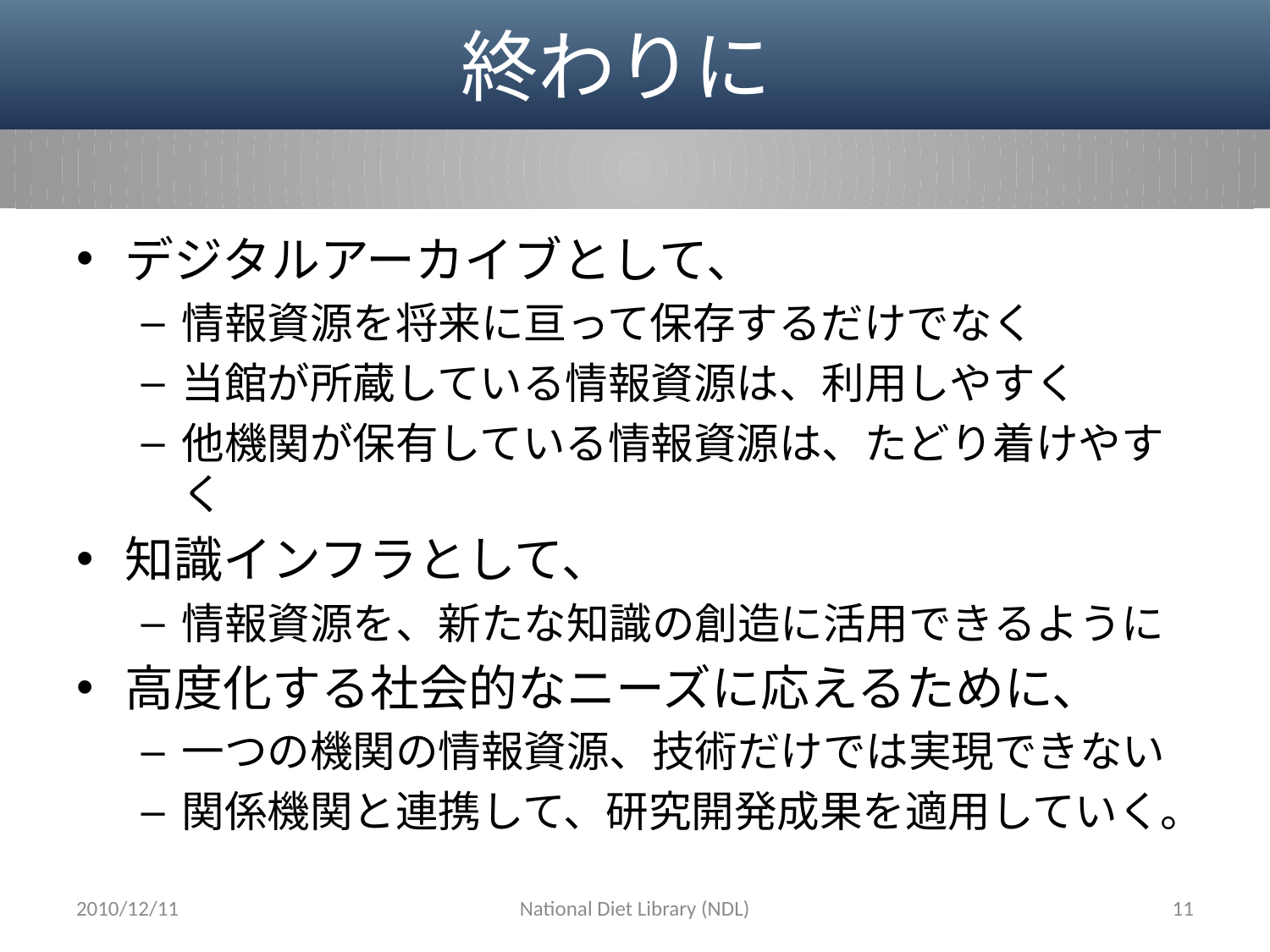

# 終わりに
デジタルアーカイブとして、
情報資源を将来に亘って保存するだけでなく
当館が所蔵している情報資源は、利用しやすく
他機関が保有している情報資源は、たどり着けやすく
知識インフラとして、
情報資源を、新たな知識の創造に活用できるように
高度化する社会的なニーズに応えるために、
一つの機関の情報資源、技術だけでは実現できない
関係機関と連携して、研究開発成果を適用していく。
2010/12/11
National Diet Library (NDL)
11